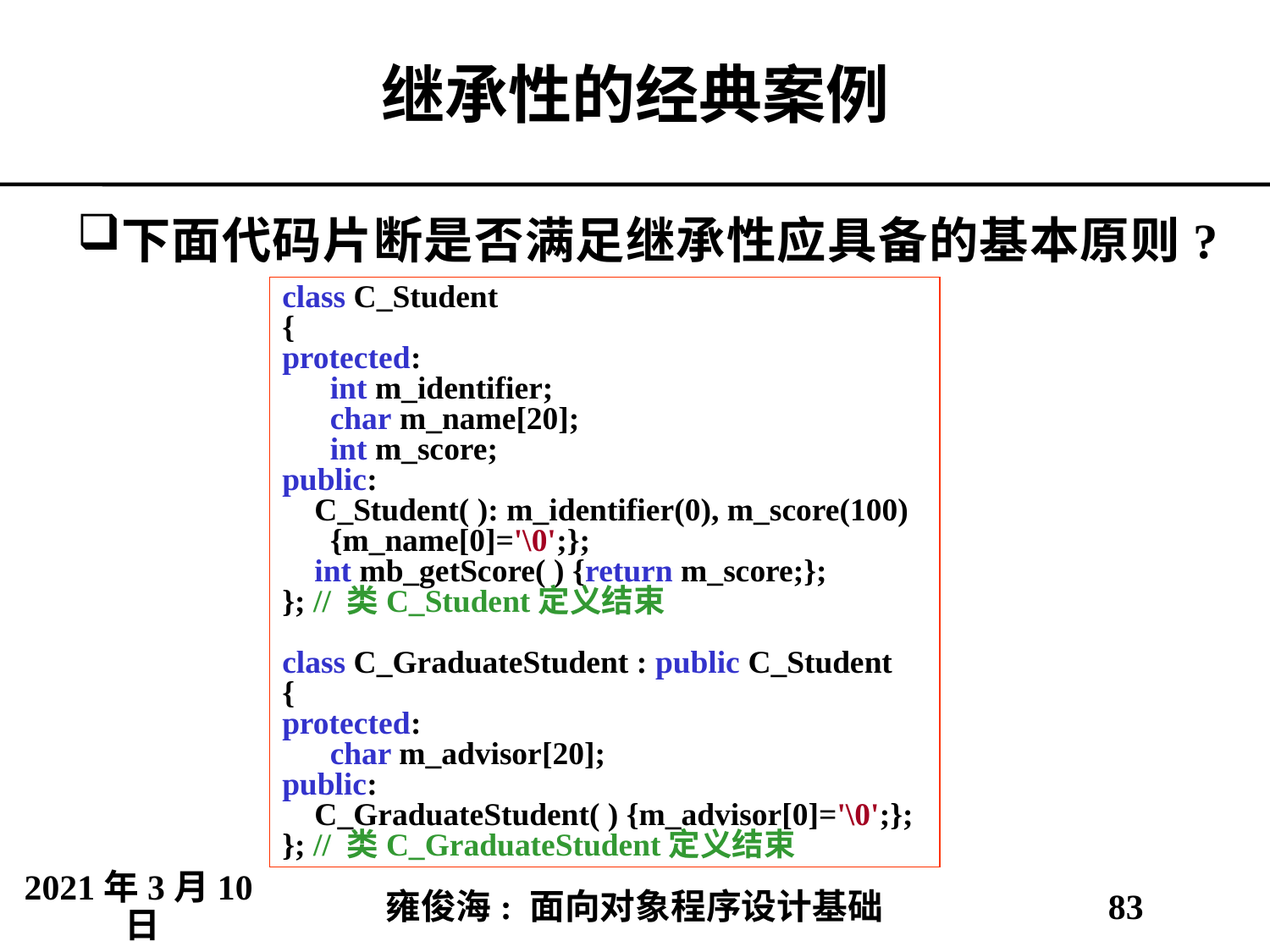

# 继承性的经典案例

下面代码片断是否满足继承性应具备的基本原则?
class C_Student
{
protected:
	int m_identifier;
	char m_name[20];
	int m_score;
public:
    C_Student( ): m_identifier(0), m_score(100) {m_name[0]='\0';};
    int mb_getScore( ) {return m_score;};
}; // 类C_Student定义结束

class C_GraduateStudent : public C_Student
{
protected:
	char m_advisor[20];
public:
    C_GraduateStudent( ) {m_advisor[0]='\0';};
}; // 类C_GraduateStudent定义结束
2021年3月10日
雍俊海: 面向对象程序设计基础
83